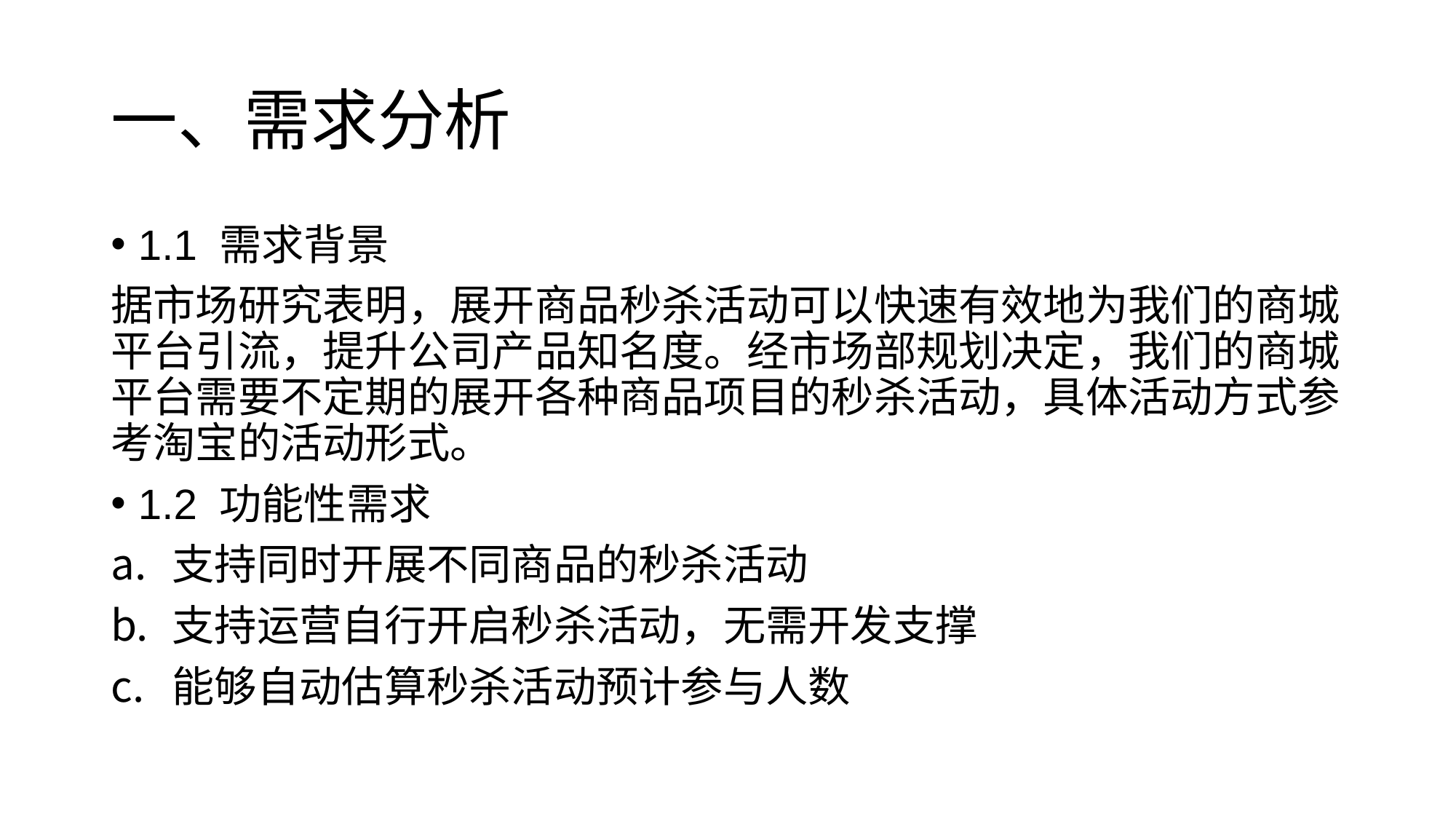

# 一、需求分析
1.1 需求背景
据市场研究表明，展开商品秒杀活动可以快速有效地为我们的商城平台引流，提升公司产品知名度。经市场部规划决定，我们的商城平台需要不定期的展开各种商品项目的秒杀活动，具体活动方式参考淘宝的活动形式。
1.2 功能性需求
支持同时开展不同商品的秒杀活动
支持运营自行开启秒杀活动，无需开发支撑
能够自动估算秒杀活动预计参与人数